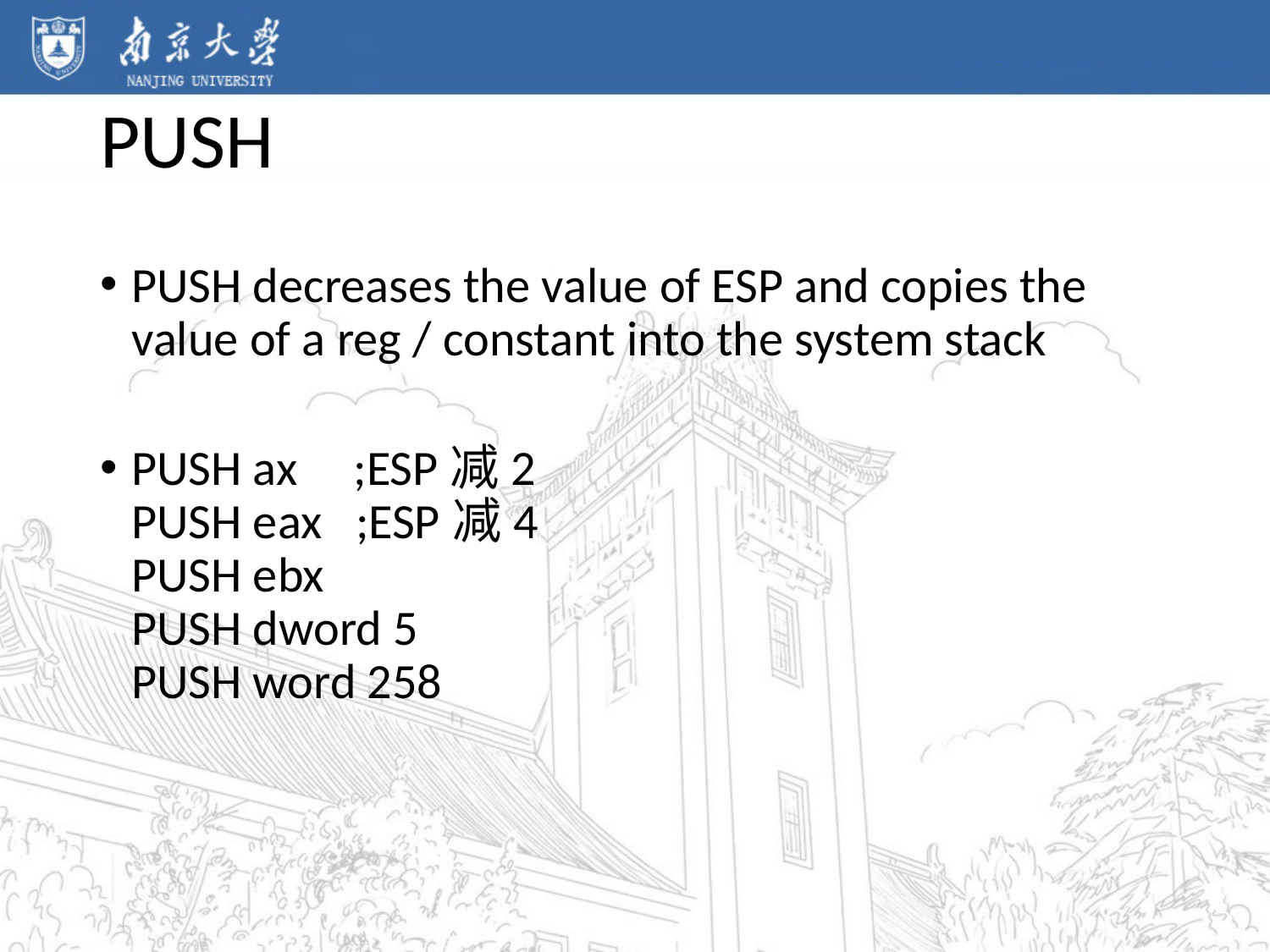

# PUSH
PUSH decreases the value of ESP and copies the value of a reg / constant into the system stack
PUSH ax     ;ESP减2
PUSH eax   ;ESP减4
PUSH ebx
PUSH dword 5
PUSH word 258